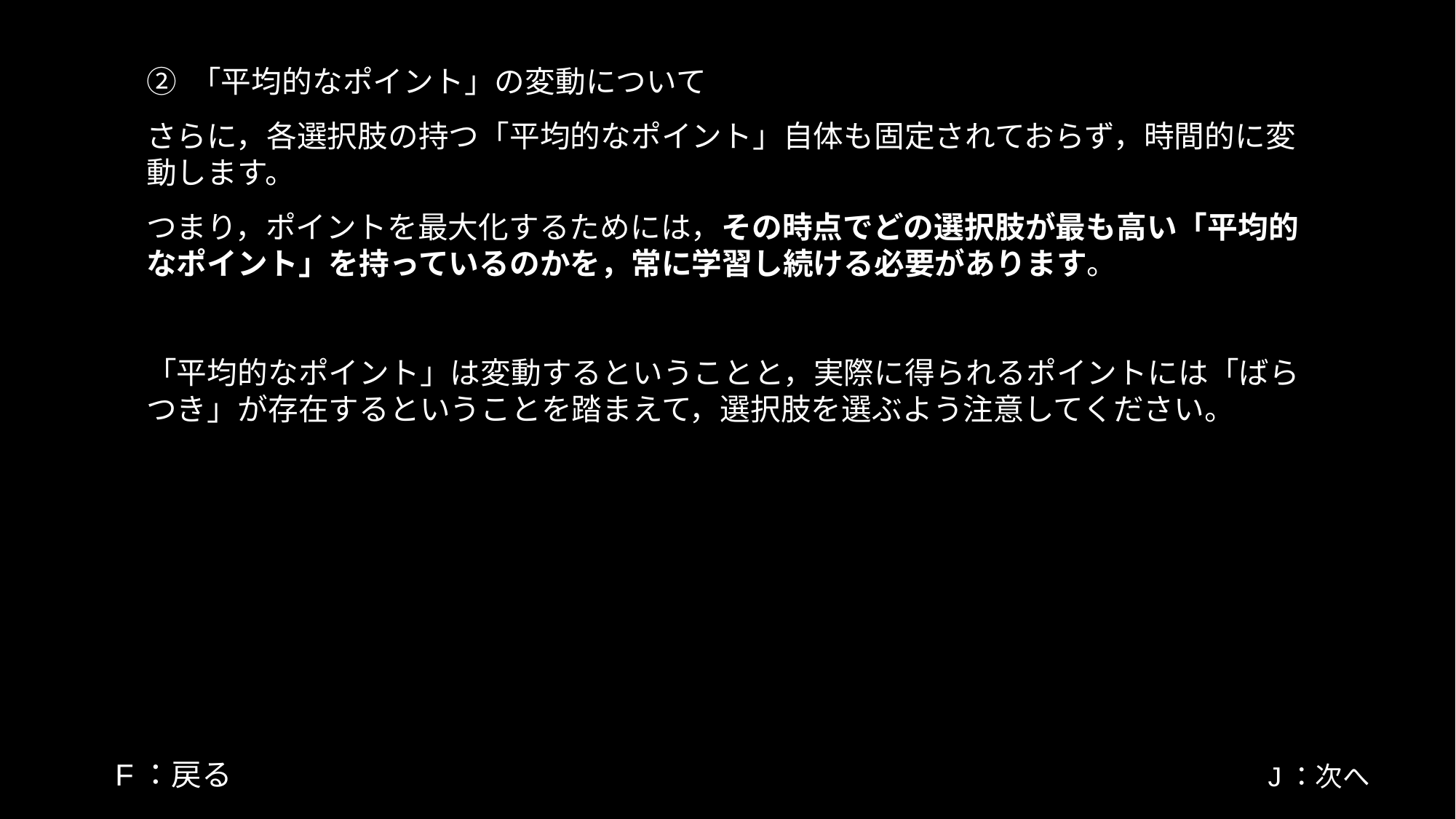

② 「平均的なポイント」の変動について
さらに，各選択肢の持つ「平均的なポイント」自体も固定されておらず，時間的に変動します。
つまり，ポイントを最大化するためには，その時点でどの選択肢が最も高い「平均的なポイント」を持っているのかを，常に学習し続ける必要があります。

「平均的なポイント」は変動するということと，実際に得られるポイントには「ばらつき」が存在するということを踏まえて，選択肢を選ぶよう注意してください。
F：戻る
J：次へ